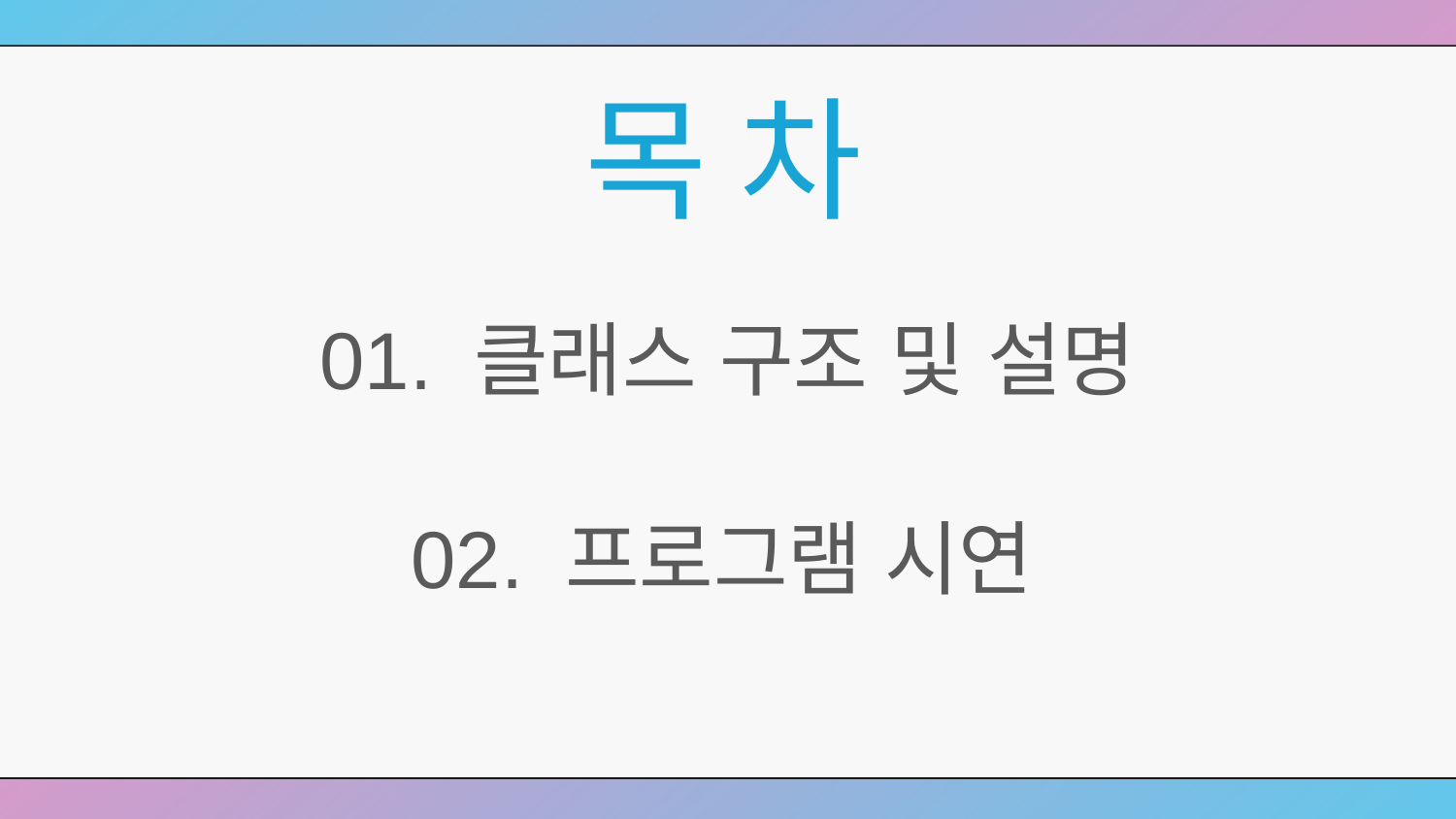

목 차
01. 클래스 구조 및 설명
02. 프로그램 시연